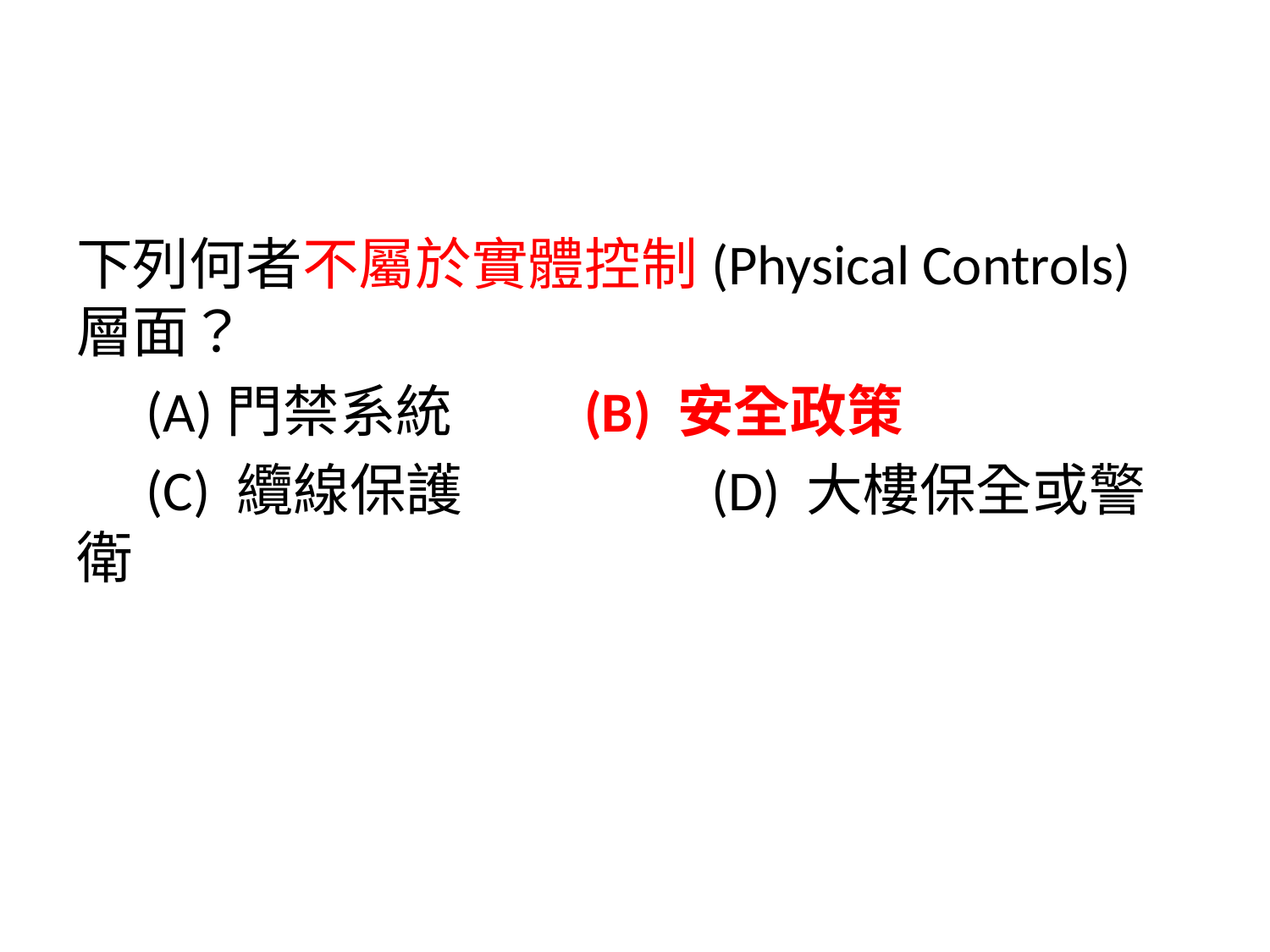

下列何者不屬於實體控制(Physical Controls)層面？
　(A)門禁系統		(B) 安全政策
　(C) 纜線保護		(D) 大樓保全或警衛